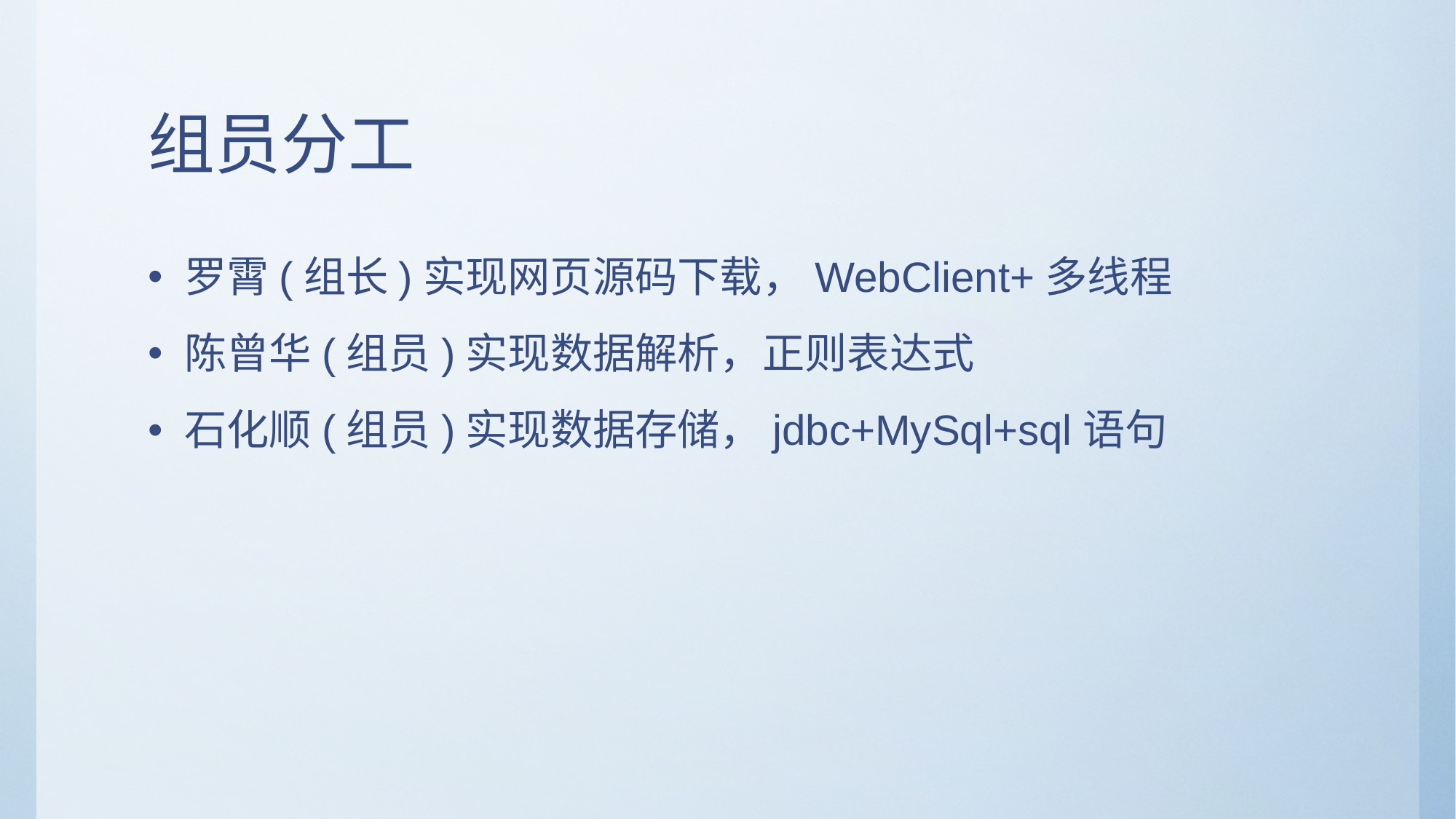

# 组员分工
罗霄(组长)实现网页源码下载，WebClient+多线程
陈曾华(组员)实现数据解析，正则表达式
石化顺(组员)实现数据存储，jdbc+MySql+sql语句